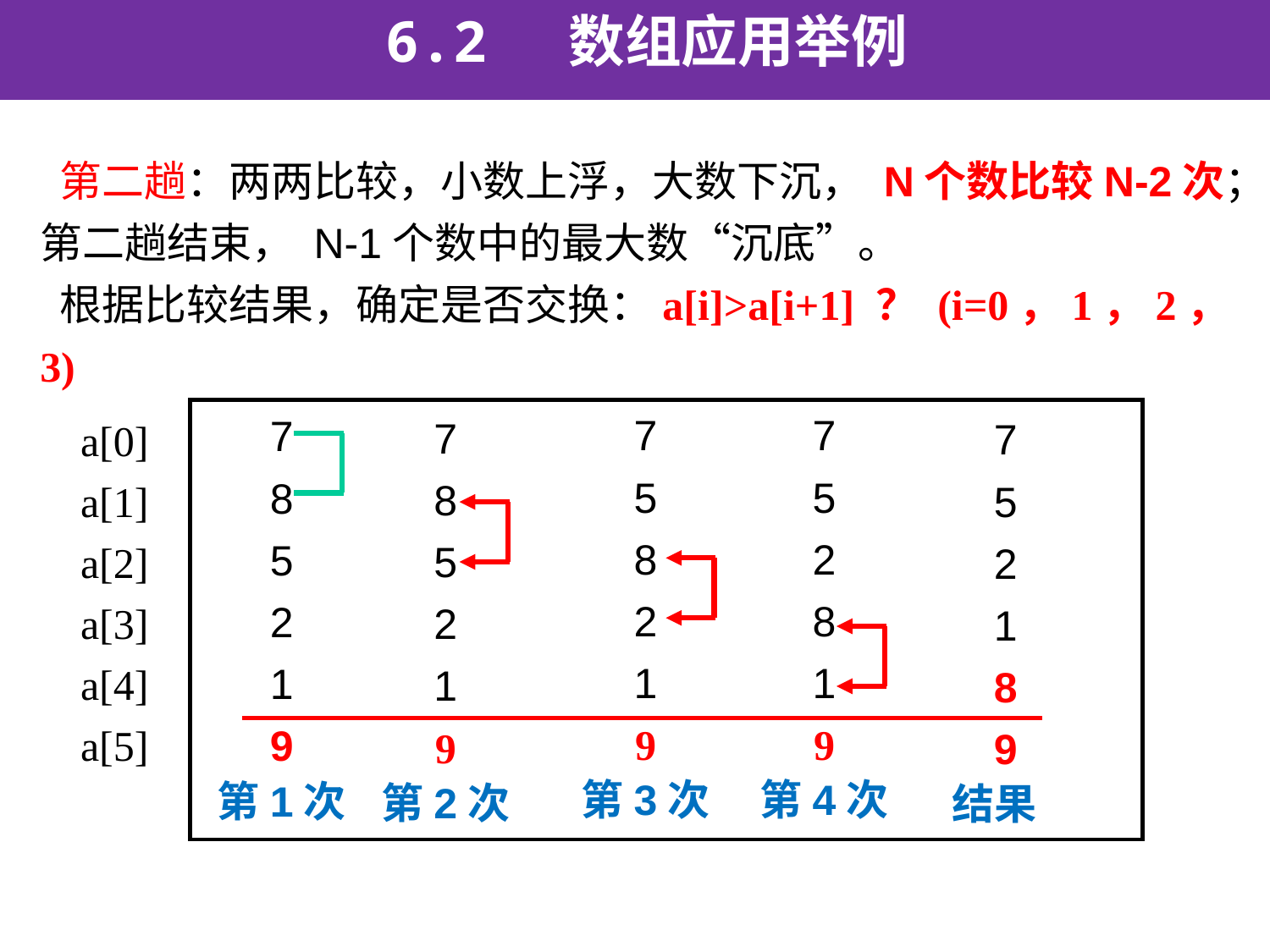

6.2  数组应用举例

 第二趟：两两比较，小数上浮，大数下沉， N个数比较N-2次；第二趟结束， N-1个数中的最大数“沉底”。
 根据比较结果，确定是否交换：a[i]>a[i+1] ？ (i=0，1，2，3)
a[0]
a[1]
a[2]
a[3]
a[4]
a[5]

7
5
8
2
1
9
第3次
7
5
2
8
1
9
第4次
7
8
5
2
1
9
第1次
7
8
5
2
1
9
第2次
7
5
2
1
8
9
结果